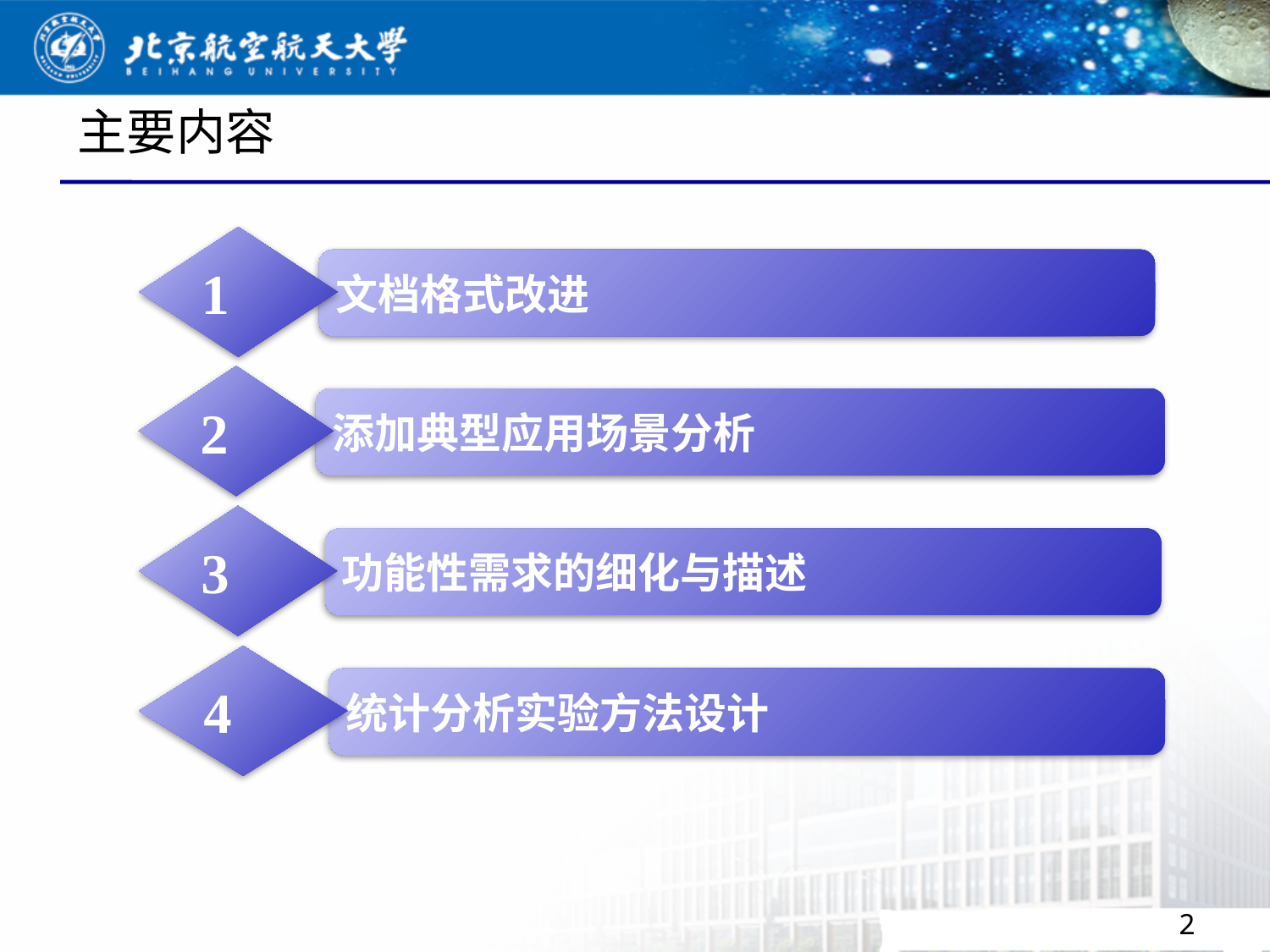

# 主要内容
1
文档格式改进
2
添加典型应用场景分析
3
功能性需求的细化与描述
4
统计分析实验方法设计